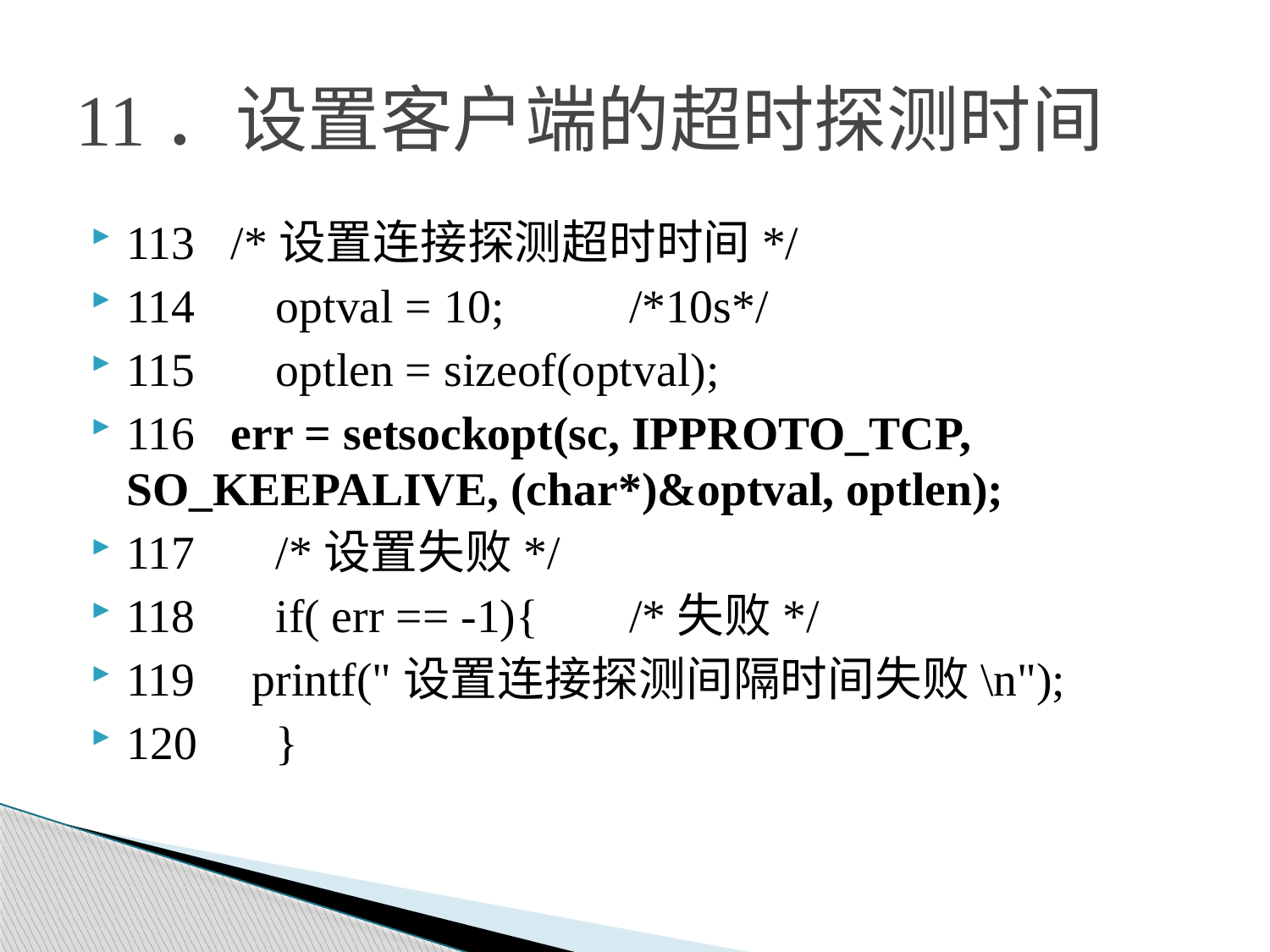

# 11．设置客户端的超时探测时间
113   /*设置连接探测超时时间*/
114	  optval = 10;		/*10s*/
115	  optlen = sizeof(optval);
116   err = setsockopt(sc, IPPROTO_TCP, SO_KEEPALIVE, (char*)&optval, optlen);
117	  /*设置失败*/
118	  if( err == -1){		/*失败*/
119		printf("设置连接探测间隔时间失败\n");
120	  }